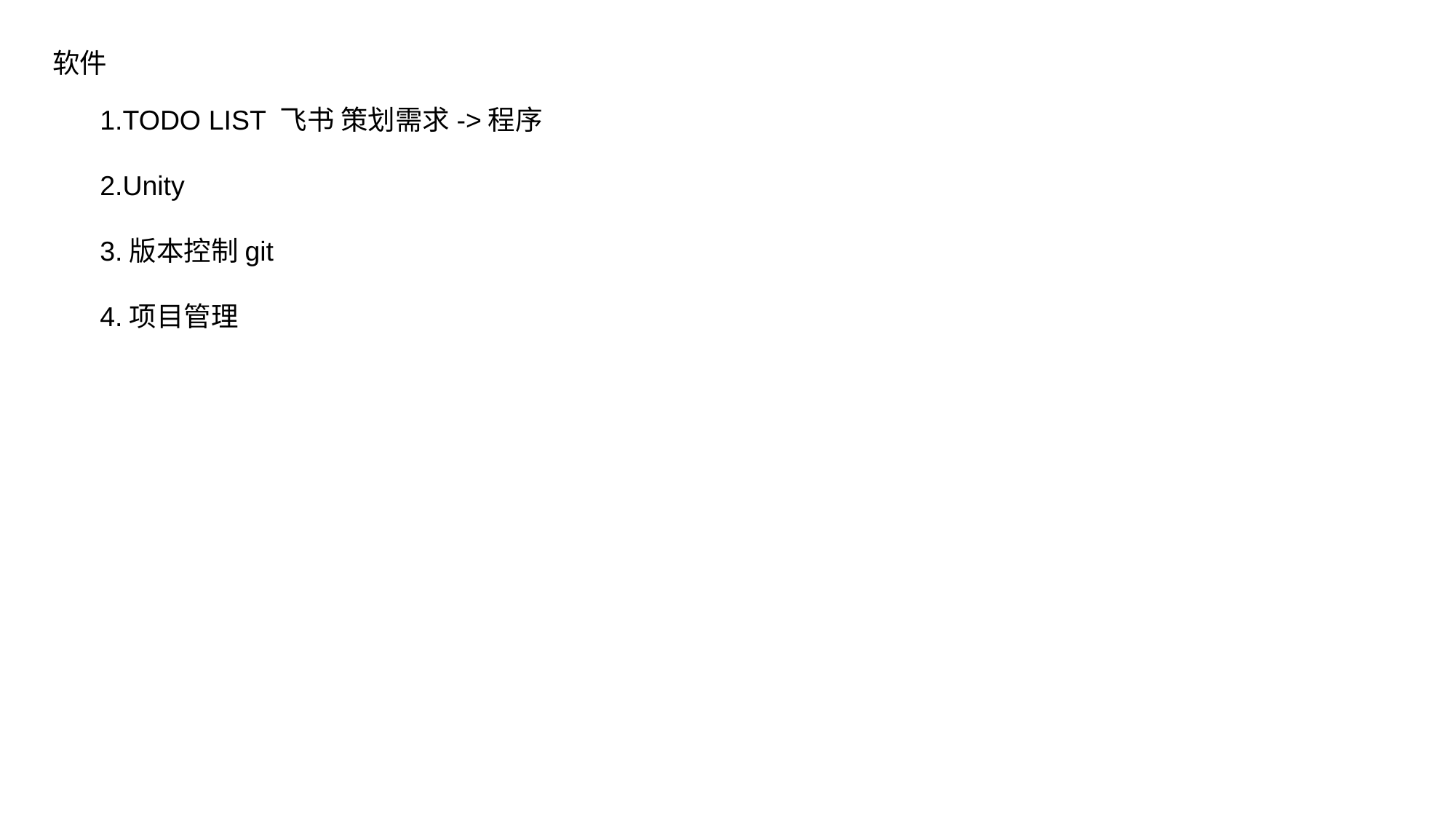

软件
1.TODO LIST 飞书 策划需求->程序

2.Unity

3.版本控制git

4.项目管理